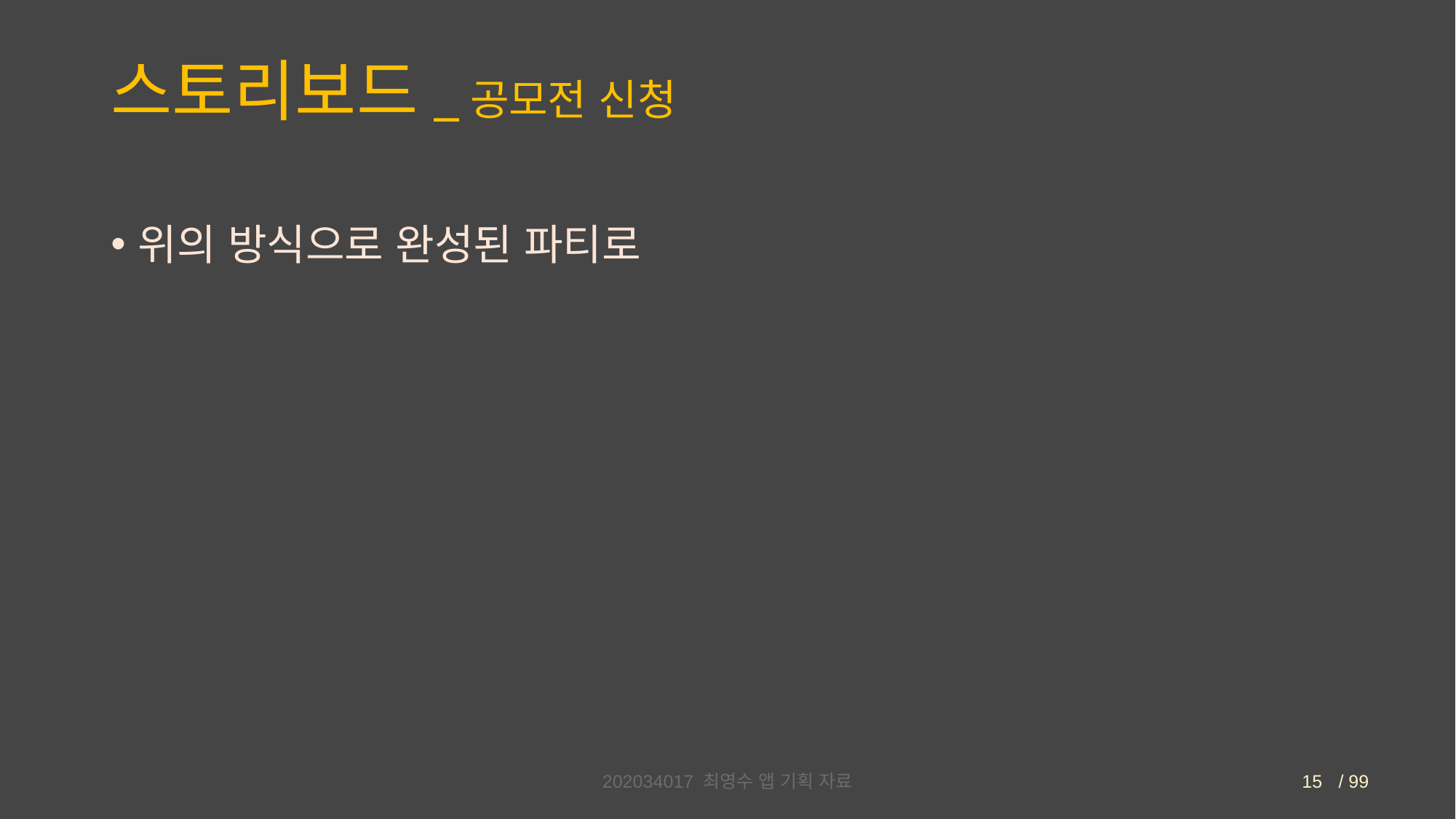

# 스토리보드_공모전 신청
위의 방식으로 완성된 파티로
15
202034017 최영수 앱 기획 자료